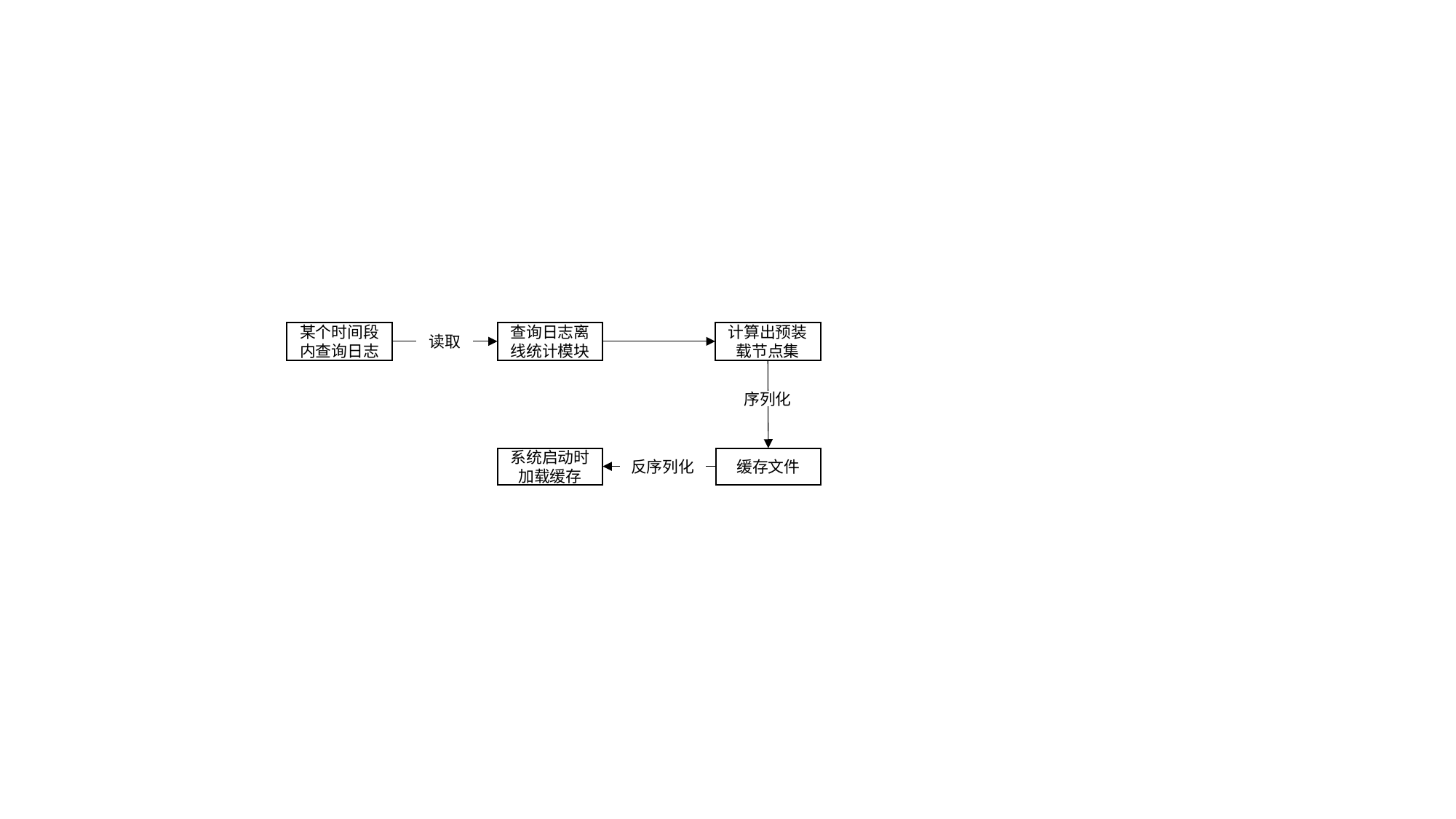

计算出预装载节点集
查询日志离线统计模块
某个时间段内查询日志
读取
序列化
缓存文件
系统启动时加载缓存
反序列化